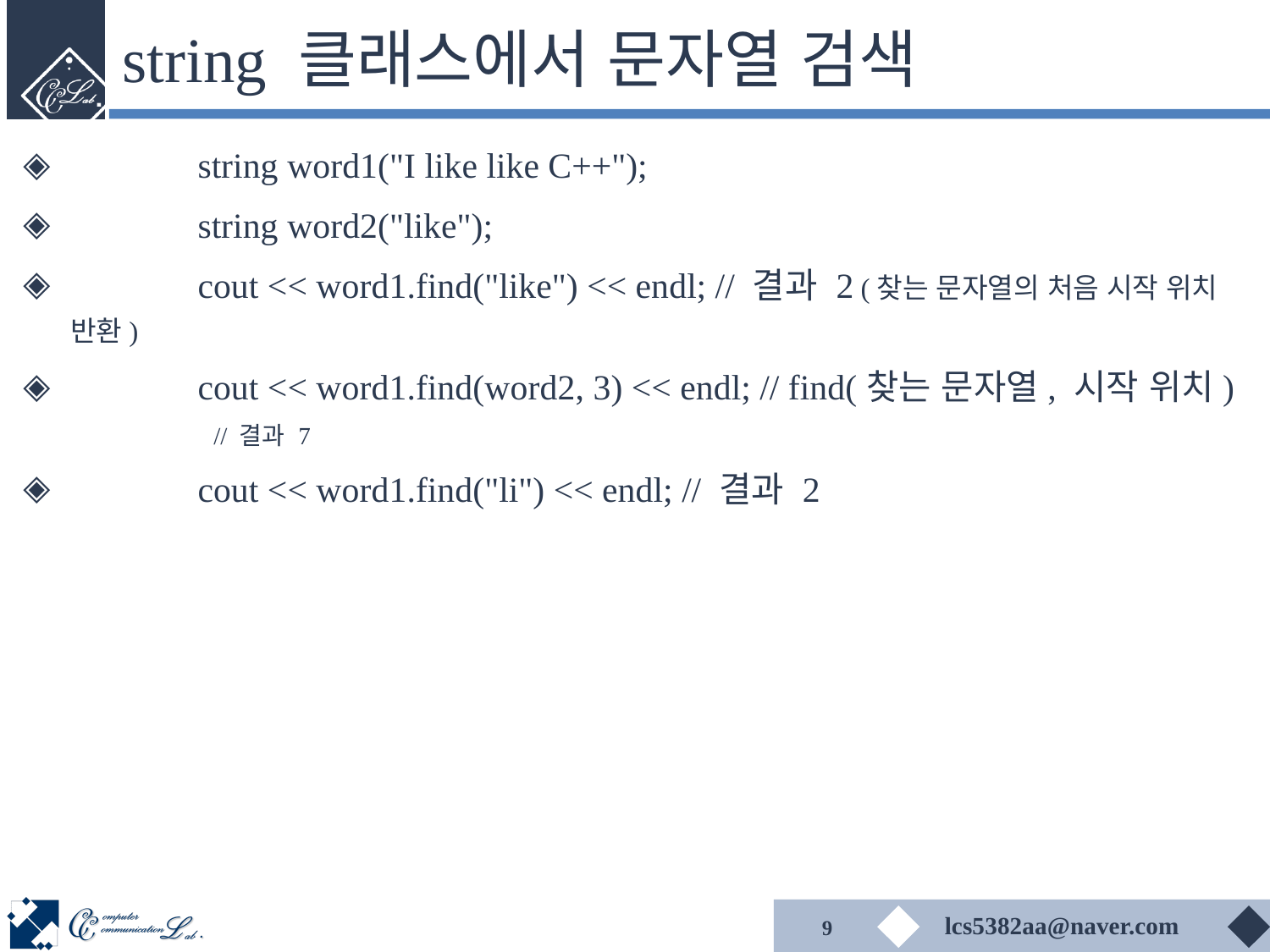

# string 클래스에서 문자열 검색
	string word1("I like like C++");
	string word2("like");
	cout << word1.find("like") << endl; // 결과 2 (찾는 문자열의 처음 시작 위치 반환)
	cout << word1.find(word2, 3) << endl; // find(찾는 문자열, 시작 위치)
// 결과 7
	cout << word1.find("li") << endl; // 결과 2